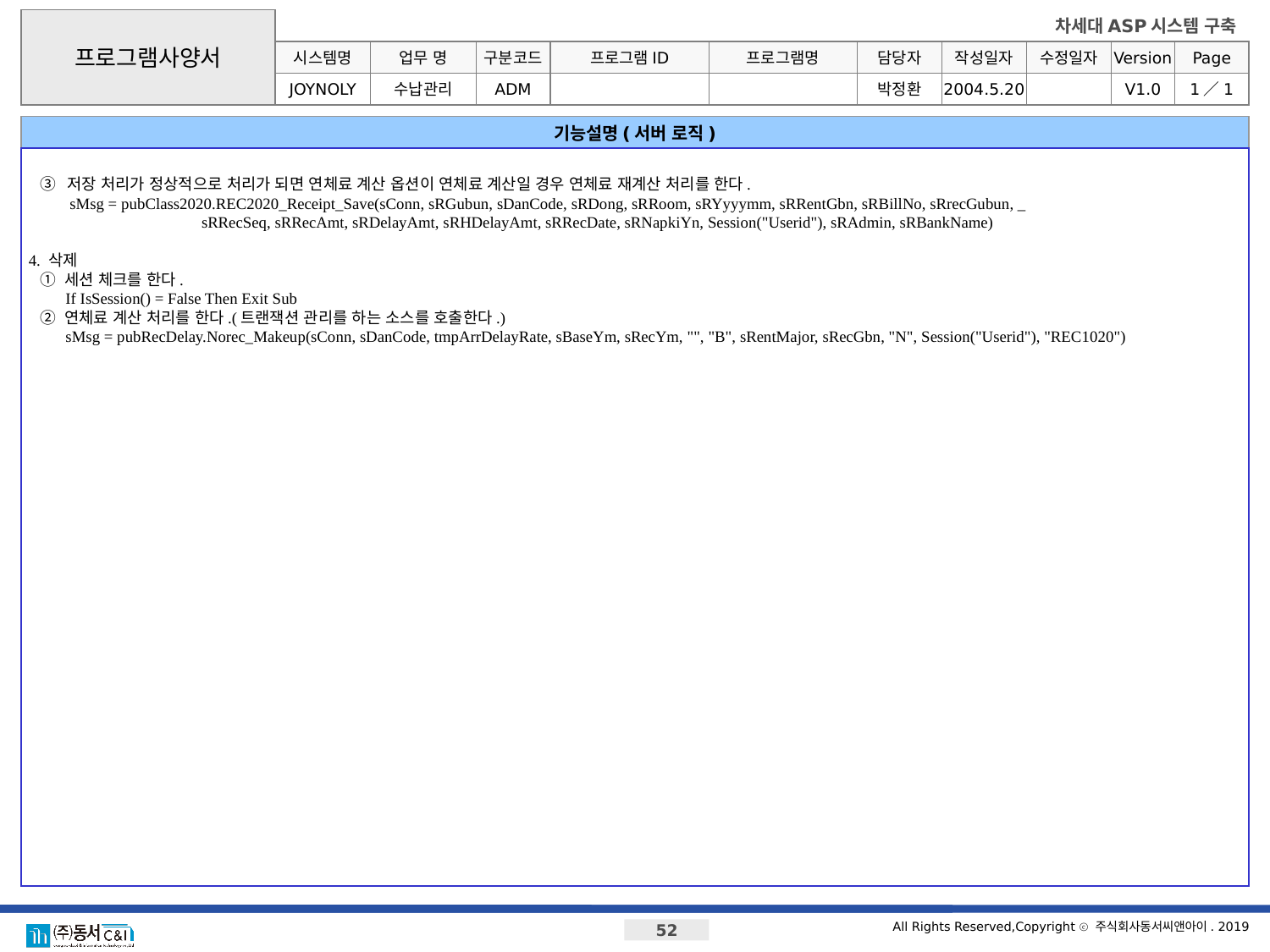

프로그램사양서
시스템명
업무 명
구분코드
프로그램ID
프로그램명
JOYNOLY
기능설명(서버 로직)
	③  저장 처리가 정상적으로 처리가 되면 연체료 계산 옵션이 연체료 계산일 경우 연체료 재계산 처리를 한다.
 		 sMsg = pubClass2020.REC2020_Receipt_Save(sConn, sRGubun, sDanCode, sRDong, sRRoom, sRYyyymm, sRRentGbn, sRBillNo, sRrecGubun, _
                                           sRRecSeq, sRRecAmt, sRDelayAmt, sRHDelayAmt, sRRecDate, sRNapkiYn, Session("Userid"), sRAdmin, sRBankName)

4. 삭제
	① 세션 체크를 한다.
		If IsSession() = False Then Exit Sub
	② 연체료 계산 처리를 한다.(트랜잭션 관리를 하는 소스를 호출한다.)
		sMsg = pubRecDelay.Norec_Makeup(sConn, sDanCode, tmpArrDelayRate, sBaseYm, sRecYm, "", "B", sRentMajor, sRecGbn, "N", Session("Userid"), "REC1020")